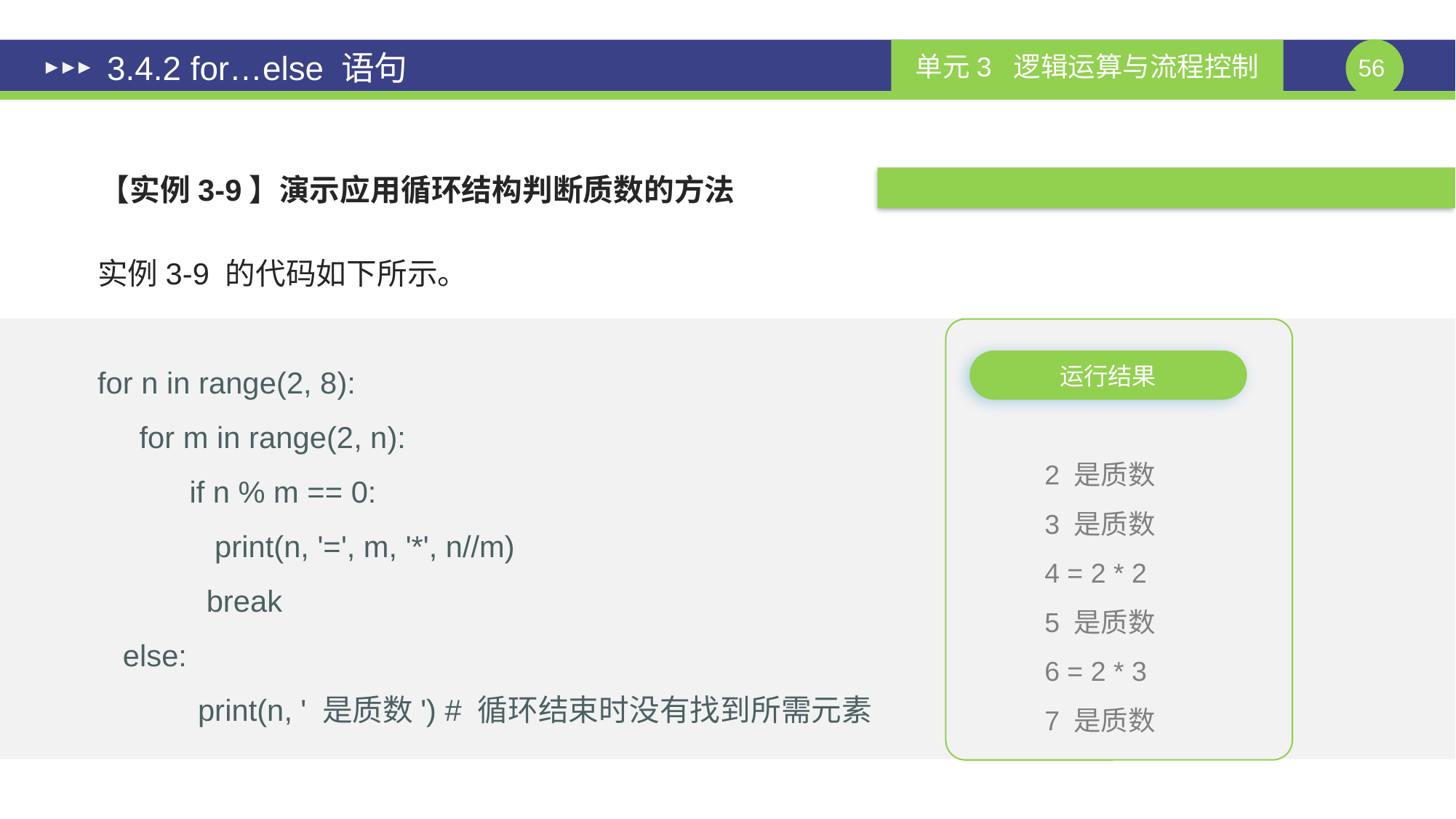

# 3.4.2 for…else 语句
【实例3-9】演示应用循环结构判断质数的方法

实例3-9 的代码如下所示。

for n in range(2, 8):
     for m in range(2, n):
           if n % m == 0:
              print(n, '=', m, '*', n//m)
             break
   else:
            print(n, ' 是质数') # 循环结束时没有找到所需元素

运行结果
2 是质数
3 是质数
4 = 2 * 2
5 是质数
6 = 2 * 3
7 是质数